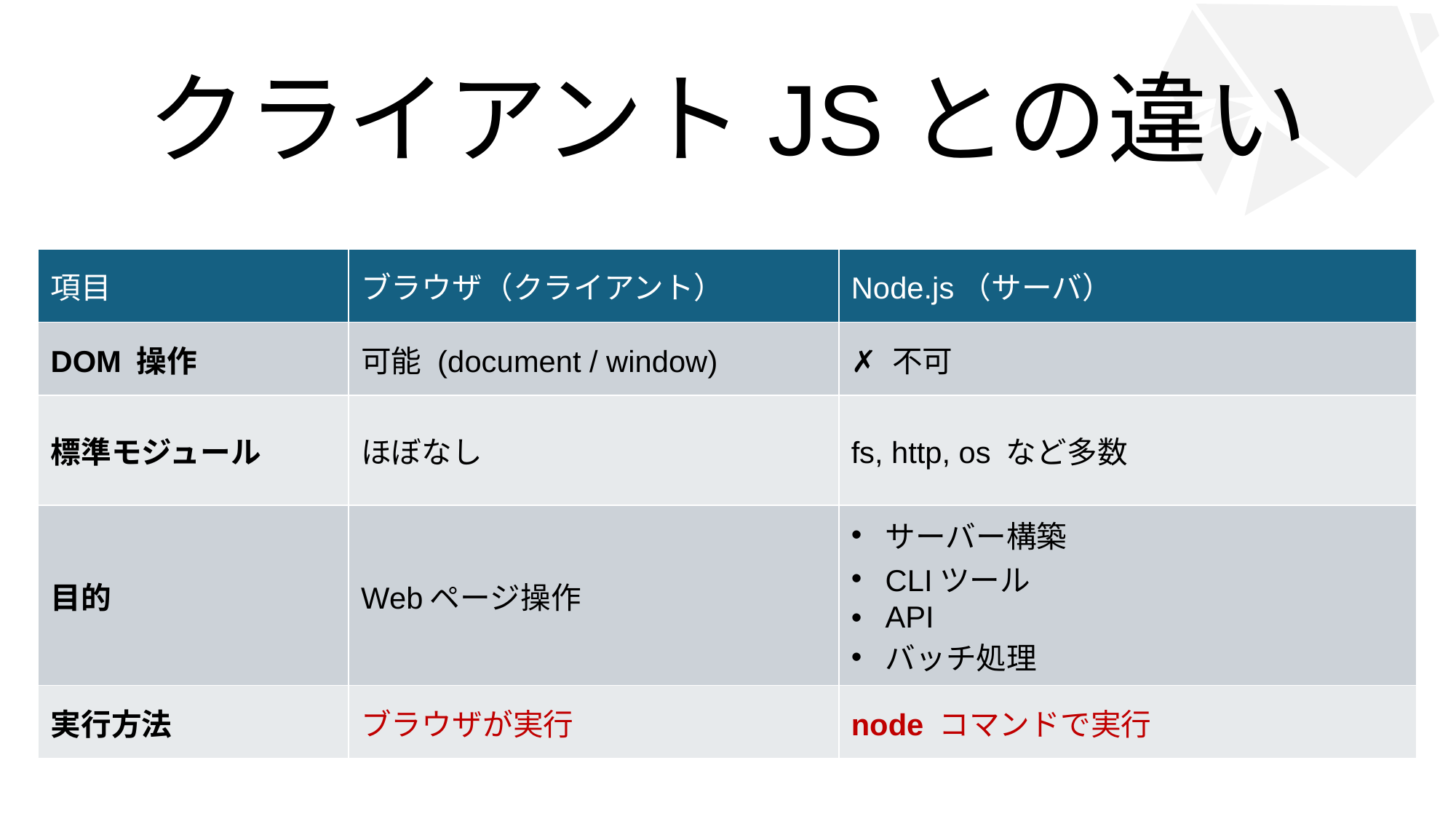

# クライアントJSとの違い
| 項目 | ブラウザ（クライアント） | Node.js（サーバ） |
| --- | --- | --- |
| DOM 操作 | 可能 (document / window) | ✗ 不可 |
| 標準モジュール | ほぼなし | fs, http, os など多数 |
| 目的 | Webページ操作 | サーバー構築 CLIツール API バッチ処理 |
| 実行方法 | ブラウザが実行 | node コマンドで実行 |